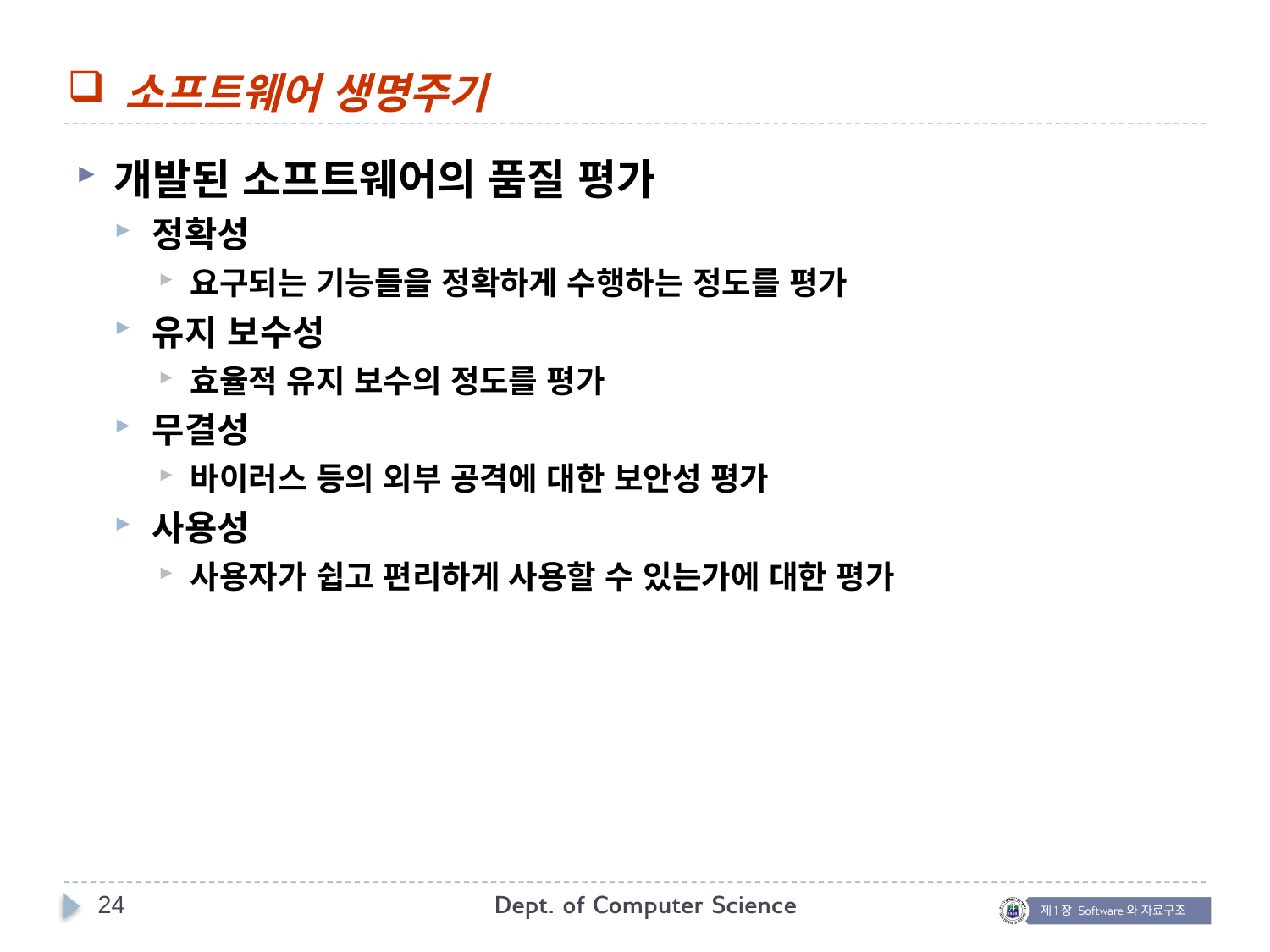

소프트웨어 생명주기
개발된 소프트웨어의 품질 평가
정확성
요구되는 기능들을 정확하게 수행하는 정도를 평가
유지 보수성
효율적 유지 보수의 정도를 평가
무결성
바이러스 등의 외부 공격에 대한 보안성 평가
사용성
사용자가 쉽고 편리하게 사용할 수 있는가에 대한 평가
24
Dept. of Computer Science